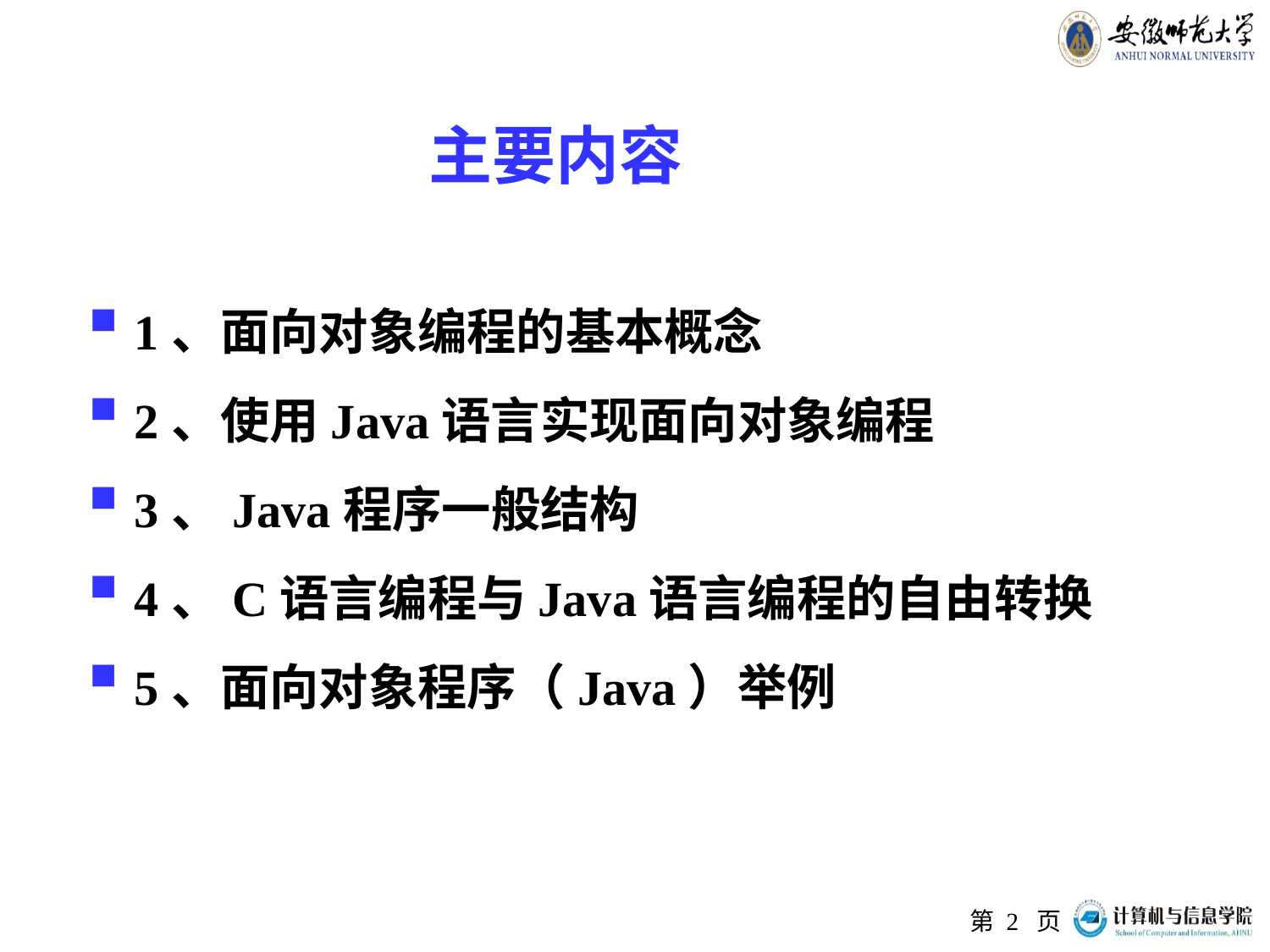

# 主要内容
1、面向对象编程的基本概念
2、使用Java语言实现面向对象编程
3、Java程序一般结构
4、C语言编程与Java语言编程的自由转换
5、面向对象程序（Java）举例
第 2  页